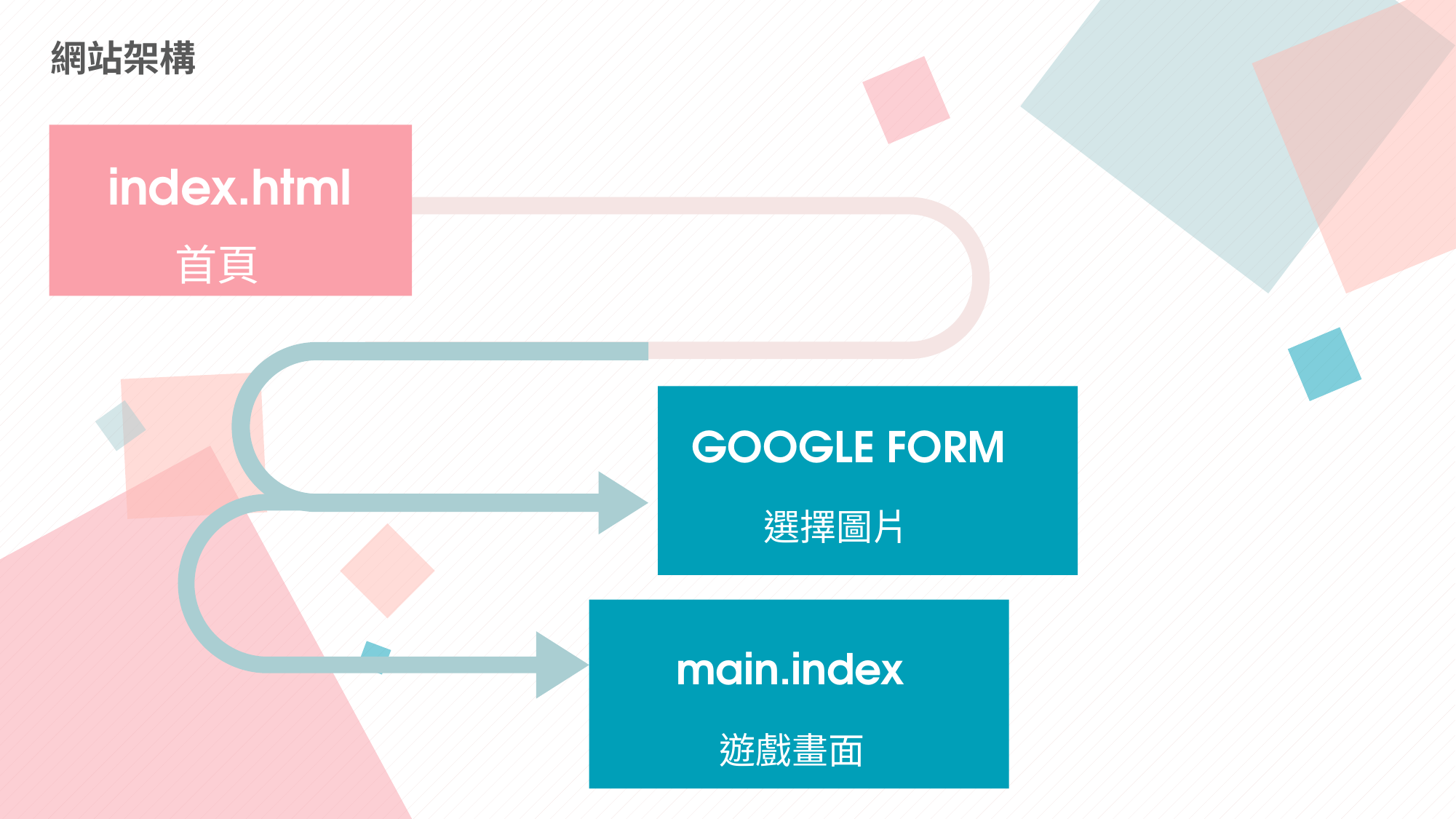

網站架構

index.html
     首頁

GOOGLE FORM
選擇圖片

main.index
遊戲畫面